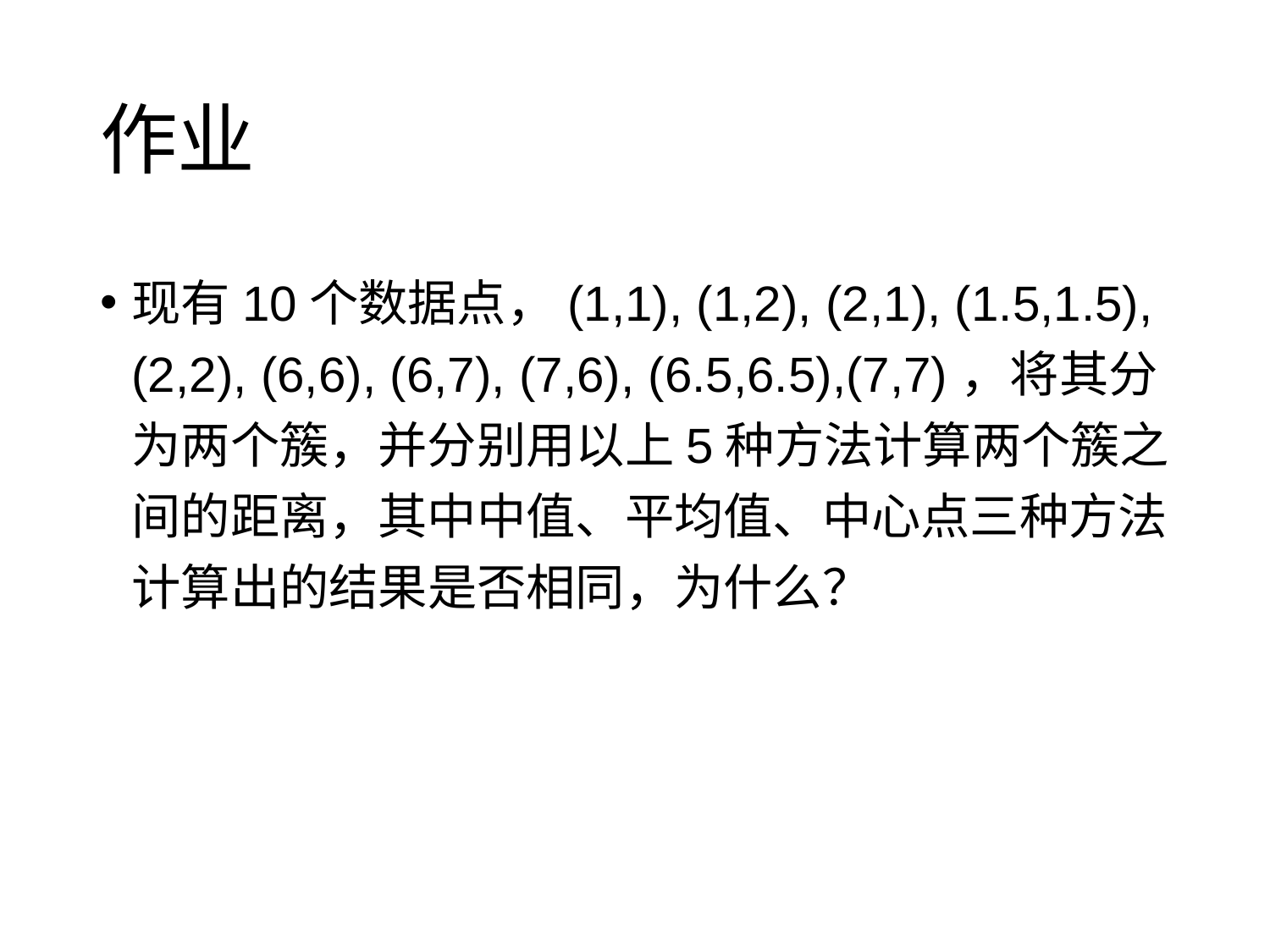

# 作业
现有10个数据点，(1,1), (1,2), (2,1), (1.5,1.5),(2,2), (6,6), (6,7), (7,6), (6.5,6.5),(7,7)，将其分为两个簇，并分别用以上5种方法计算两个簇之间的距离，其中中值、平均值、中心点三种方法计算出的结果是否相同，为什么？